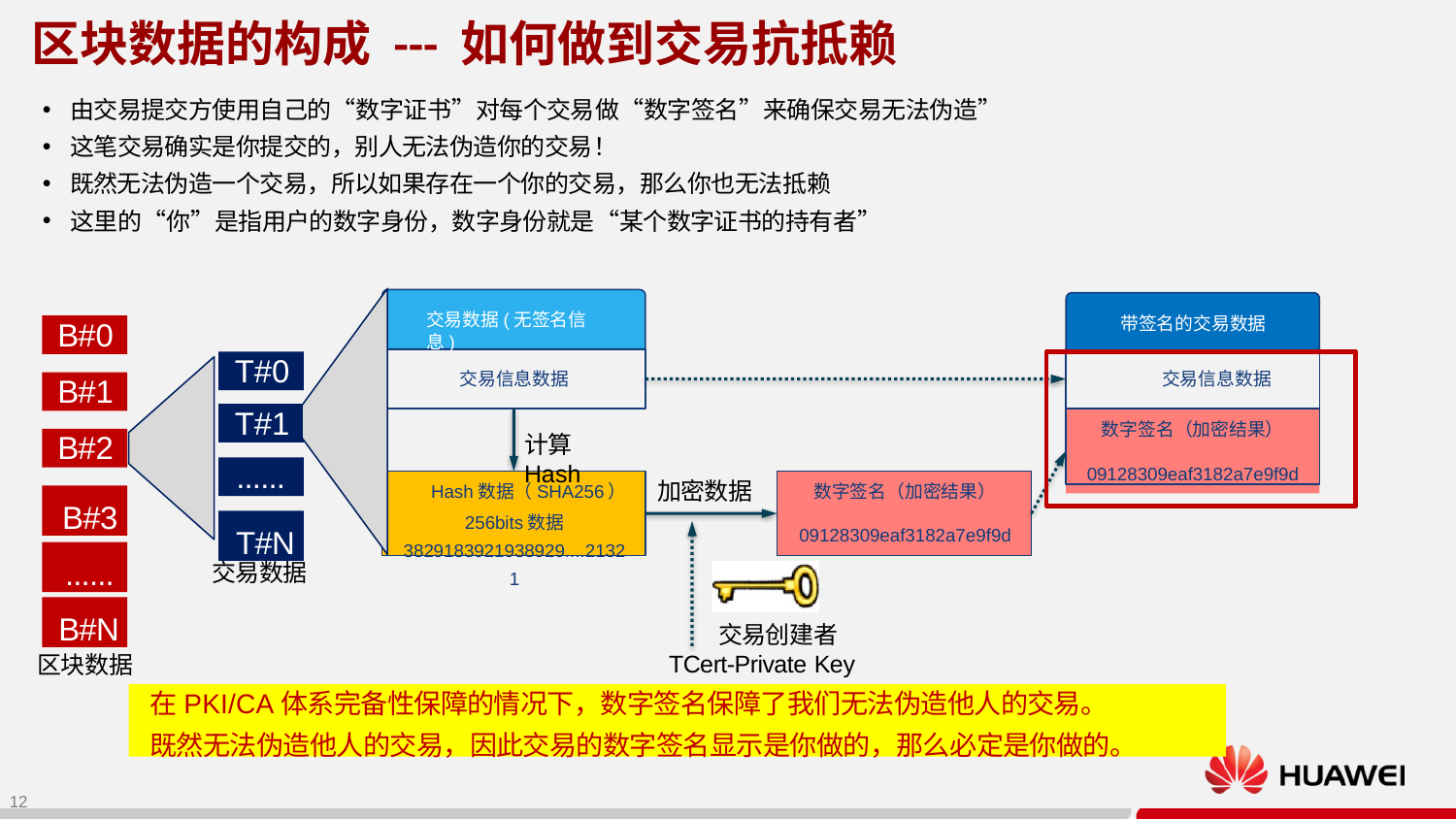

# 区块数据的构成 --- 如何做到交易抗抵赖
由交易提交方使用自己的“数字证书”对每个交易做“数字签名”来确保交易无法伪造”
这笔交易确实是你提交的，别人无法伪造你的交易！
既然无法伪造一个交易，所以如果存在一个你的交易，那么你也无法抵赖
这里的“你”是指用户的数字身份，数字身份就是“某个数字证书的持有者”

交易数据(无签名信息)
带签名的交易数据
B#0

T#0

交易信息数据
交易信息数据
B#1

T#1

数字签名（加密结果）

09128309eaf3182a7e9f9d

B#2
计算Hash

......

加密数据
Hash数据（SHA256）
256bits数据 3829183921938929....21321
数字签名（加密结果）
B#3

T#N

09128309eaf3182a7e9f9d
......
交易数据

B#N
交易创建者 TCert-Private Key
区块数据
在PKI/CA体系完备性保障的情况下，数字签名保障了我们无法伪造他人的交易。
既然无法伪造他人的交易，因此交易的数字签名显示是你做的，那么必定是你做的。

12